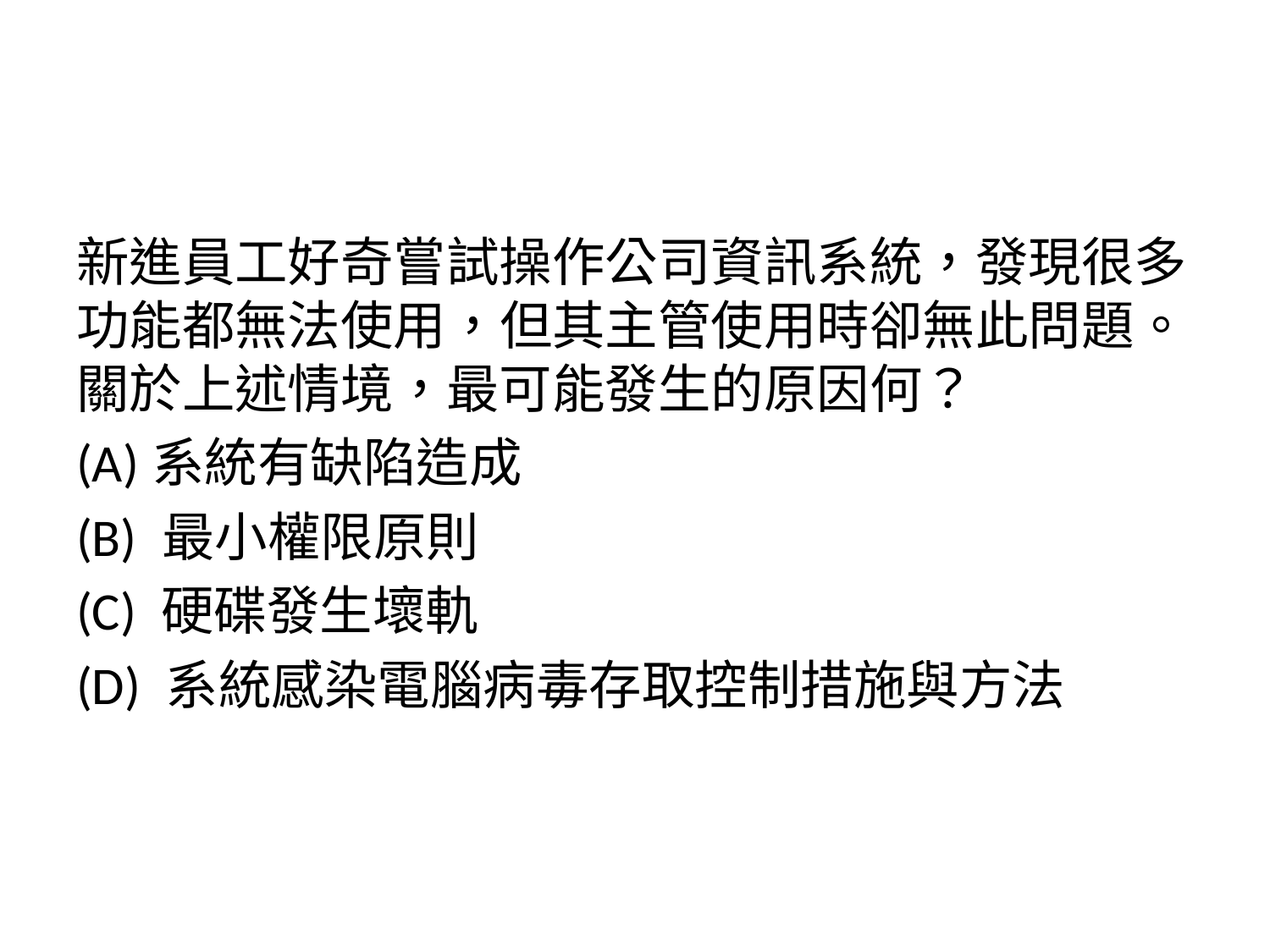

新進員工好奇嘗試操作公司資訊系統，發現很多功能都無法使用，但其主管使用時卻無此問題。關於上述情境，最可能發生的原因何？
(A)系統有缺陷造成
(B) 最小權限原則
(C) 硬碟發生壞軌
(D) 系統感染電腦病毒存取控制措施與方法